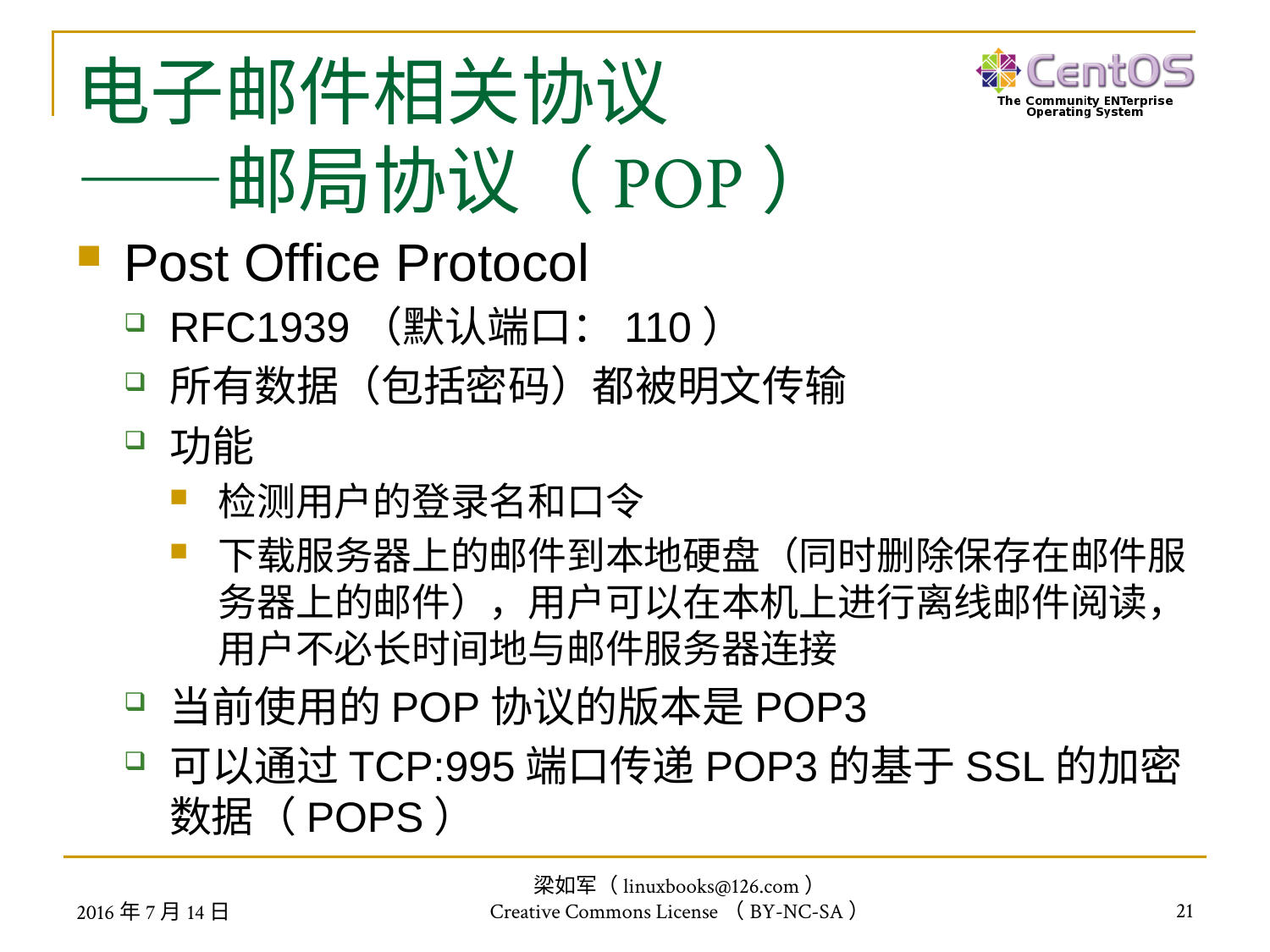

# 电子邮件相关协议 ——邮局协议（POP）
Post Office Protocol
RFC1939（默认端口：110）
所有数据（包括密码）都被明文传输
功能
检测用户的登录名和口令
下载服务器上的邮件到本地硬盘（同时删除保存在邮件服务器上的邮件），用户可以在本机上进行离线邮件阅读，用户不必长时间地与邮件服务器连接
当前使用的POP协议的版本是POP3
可以通过TCP:995端口传递POP3的基于SSL的加密数据（POPS）
梁如军（linuxbooks@126.com）
Creative Commons License（BY-NC-SA）
2016年7月14日
21